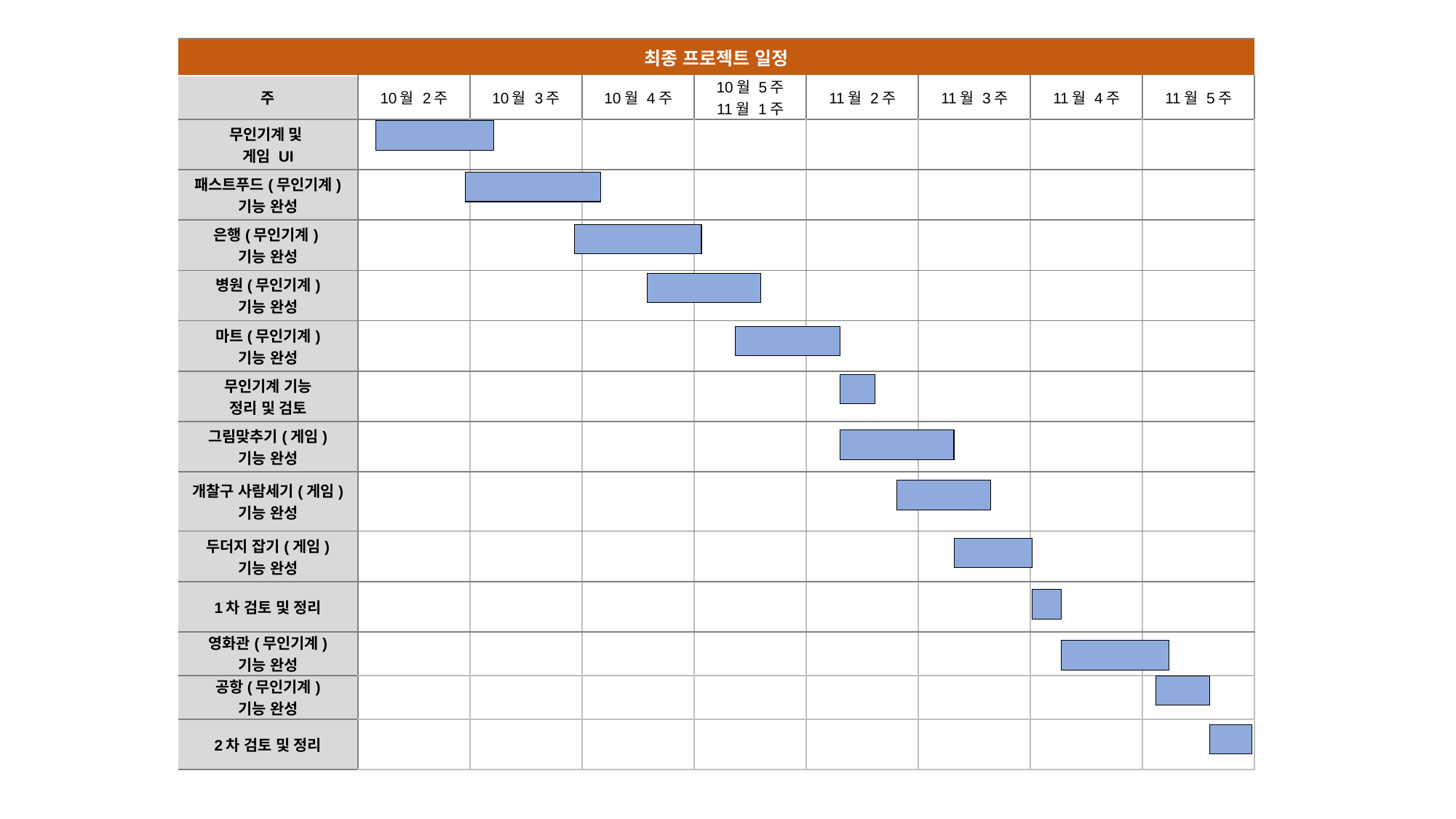

| 최종 프로젝트 일정 |  |  |  |  |  |  |  |  |
| --- | --- | --- | --- | --- | --- | --- | --- | --- |
| 주 | 10월 2주 | 10월 3주 | 10월 4주 | 10월 5주 11월 1주 | 11월 2주 | 11월 3주 | 11월 4주 | 11월 5주 |
| 무인기계 및 게임 UI |  |  |  |  |  |  |  |  |
| 패스트푸드(무인기계) 기능 완성 |  |  |  |  |  |  |  |  |
| 은행(무인기계) 기능 완성 |  |  |  |  |  |  |  |  |
| 병원(무인기계) 기능 완성 |  |  |  |  |  |  |  |  |
| 마트(무인기계) 기능 완성 |  |  |  |  |  |  |  |  |
| 무인기계 기능 정리 및 검토 |  |  |  |  |  |  |  |  |
| 그림맞추기(게임) 기능 완성 |  |  |  |  |  |  |  |  |
| 개찰구 사람세기(게임) 기능 완성 |  |  |  |  |  |  |  |  |
| 두더지 잡기(게임) 기능 완성 |  |  |  |  |  |  |  |  |
| 1차 검토 및 정리 |  |  |  |  |  |  |  |  |
| 영화관(무인기계) 기능 완성 |  |  |  |  |  |  |  |  |
| 공항(무인기계) 기능 완성 |  |  |  |  |  |  |  |  |
| 2차 검토 및 정리 |  |  |  |  |  |  |  |  |